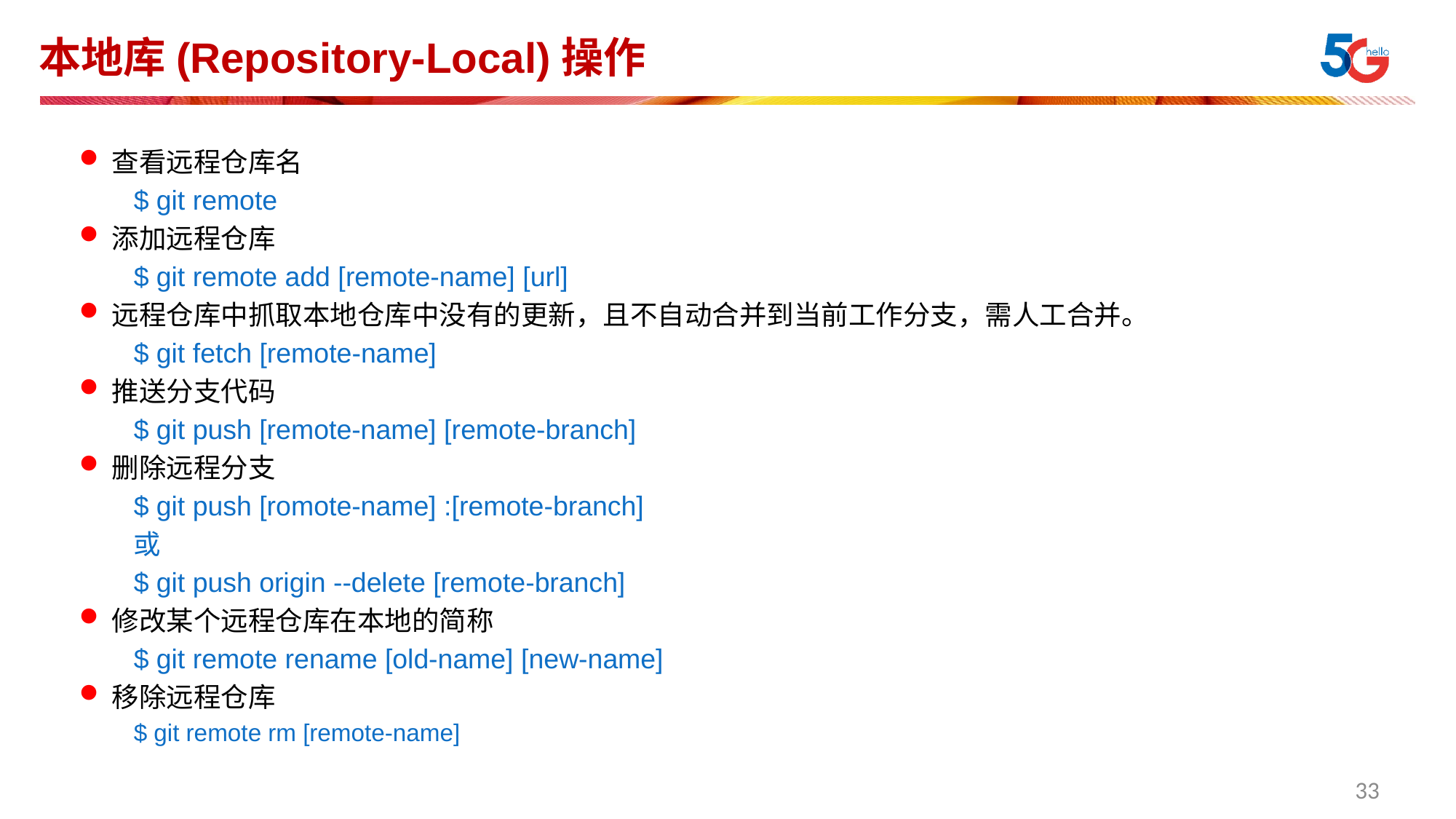

# 本地库(Repository-Local)操作

查看远程仓库名
$ git remote
添加远程仓库
$ git remote add [remote-name] [url]
远程仓库中抓取本地仓库中没有的更新，且不自动合并到当前工作分支，需人工合并。
$ git fetch [remote-name]
推送分支代码
$ git push [remote-name] [remote-branch]
删除远程分支
$ git push [romote-name] :[remote-branch]
或
$ git push origin --delete [remote-branch]
修改某个远程仓库在本地的简称
$ git remote rename [old-name] [new-name]
移除远程仓库
$ git remote rm [remote-name]